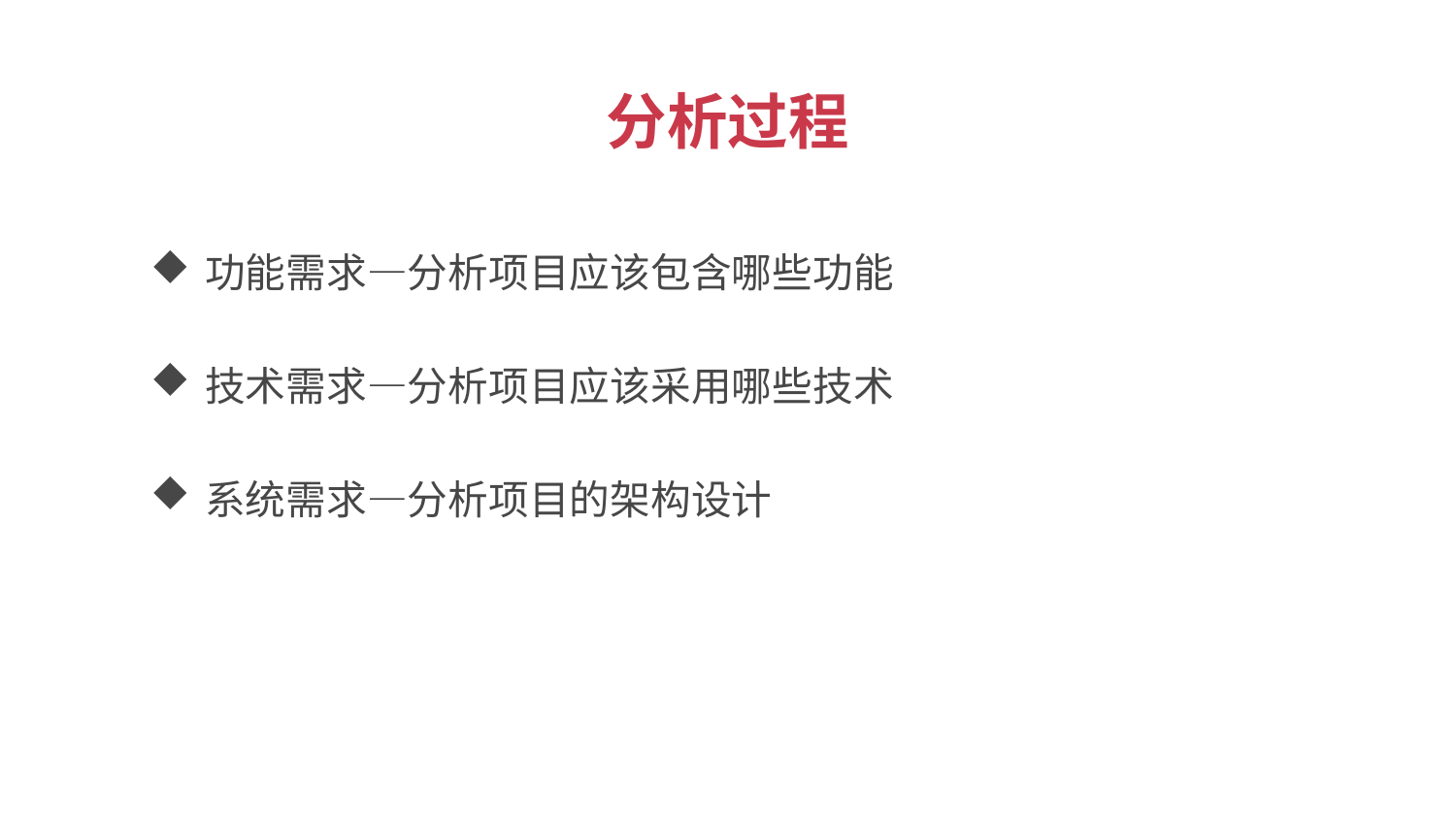

分析过程
功能需求—分析项目应该包含哪些功能
技术需求—分析项目应该采用哪些技术
系统需求—分析项目的架构设计